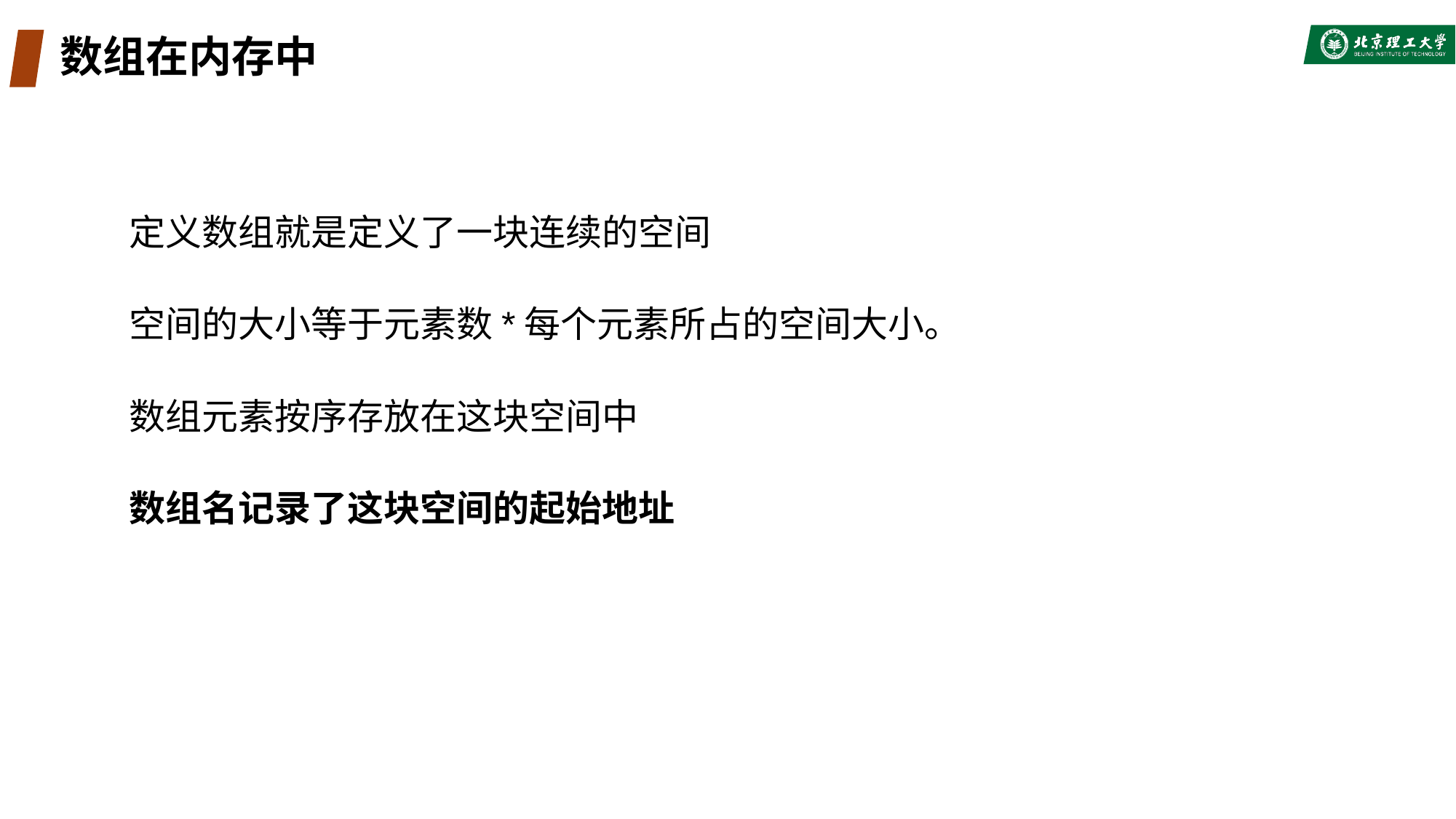

# 数组在内存中
定义数组就是定义了一块连续的空间
空间的大小等于元素数*每个元素所占的空间大小。
数组元素按序存放在这块空间中
数组名记录了这块空间的起始地址